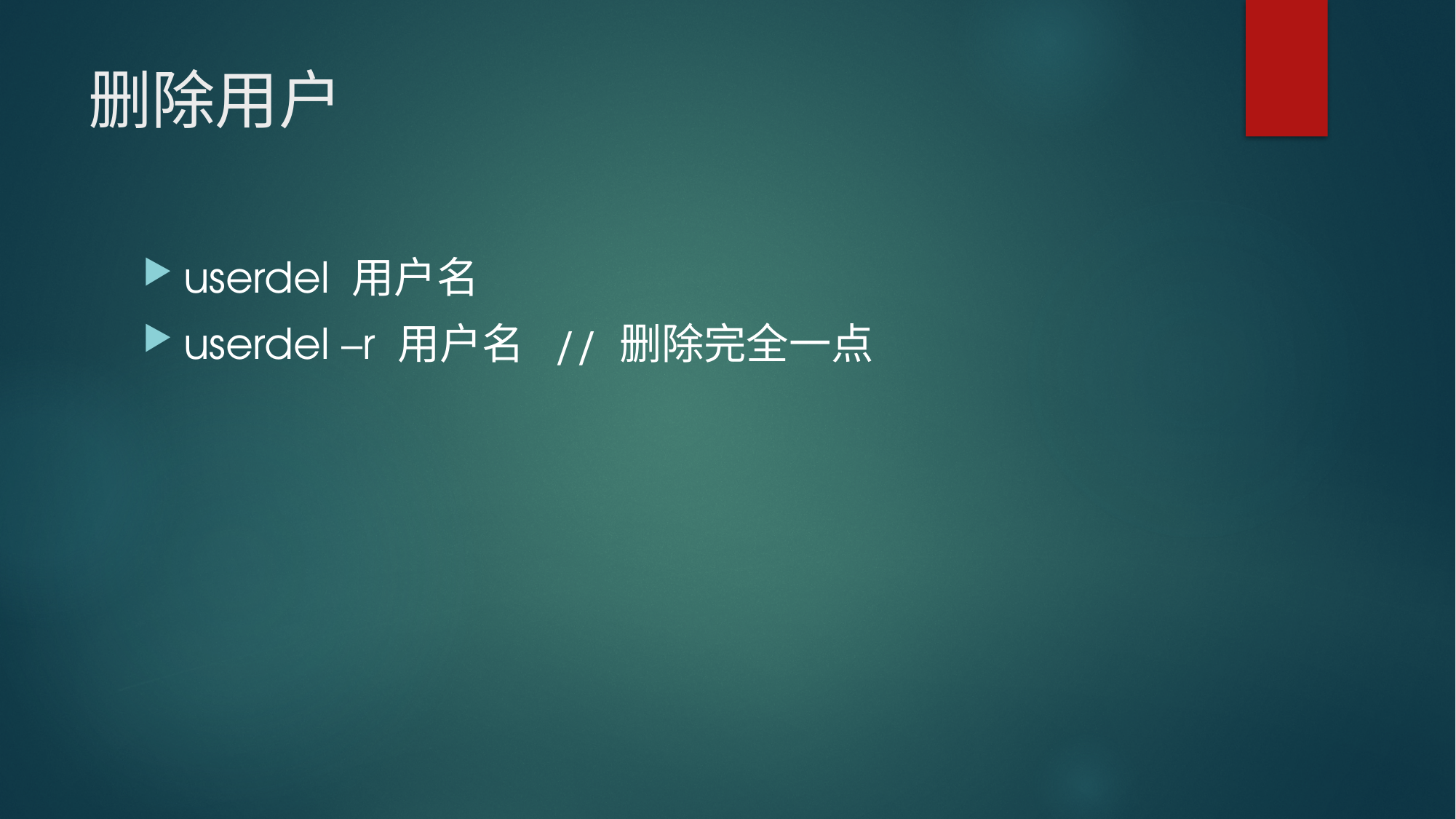

# 删除用户
userdel 用户名
userdel –r 用户名  // 删除完全一点